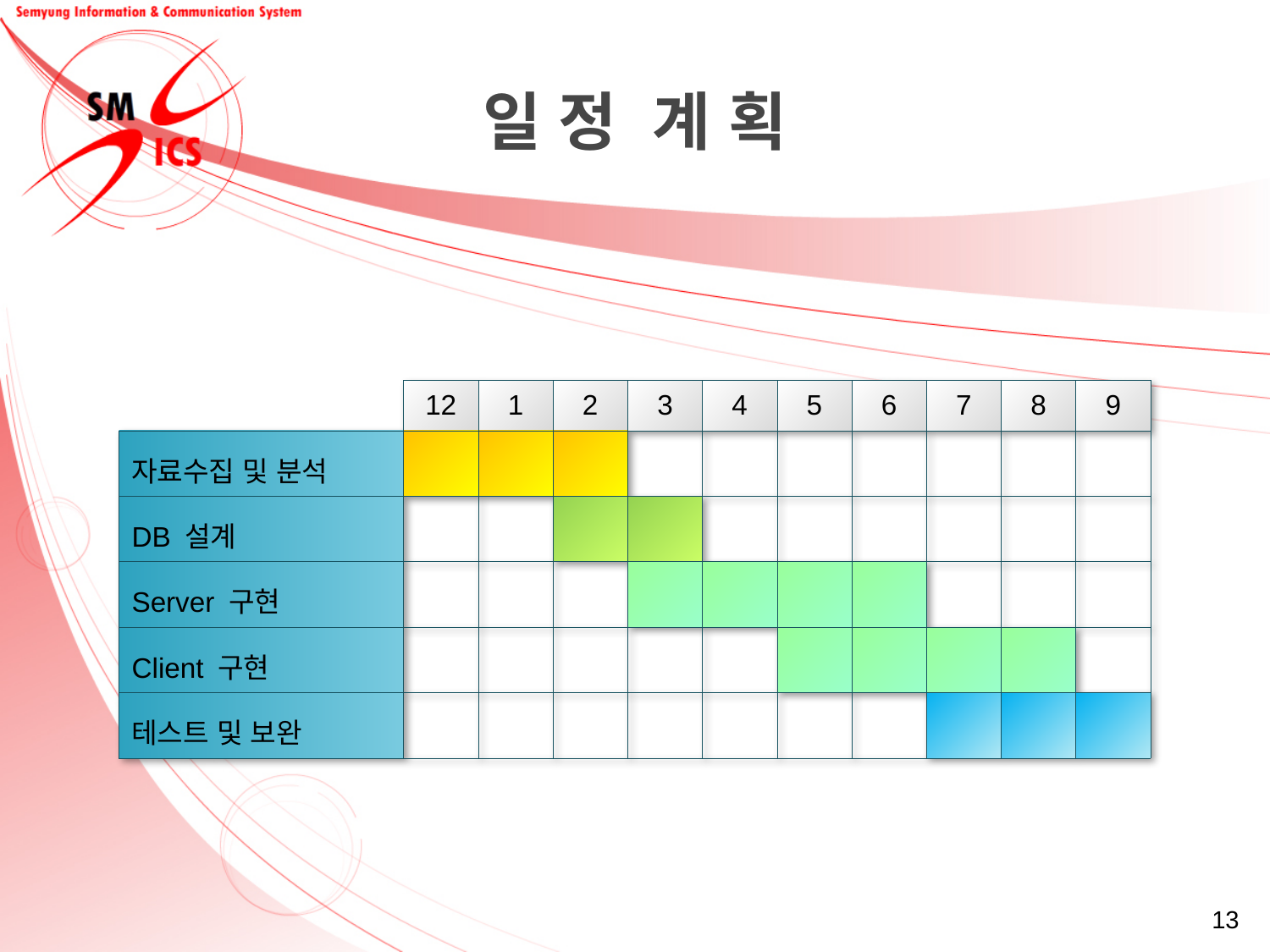

일 정  계 획
|  | 12 | 1 | 2 | 3 | 4 | 5 | 6 | 7 | 8 | 9 |
| --- | --- | --- | --- | --- | --- | --- | --- | --- | --- | --- |
| 자료수집 및 분석 |  |  |  |  |  |  |  |  |  |  |
| DB 설계 |  |  |  |  |  |  |  |  |  |  |
| Server 구현 |  |  |  |  |  |  |  |  |  |  |
| Client 구현 |  |  |  |  |  |  |  |  |  |  |
| 테스트 및 보완 |  |  |  |  |  |  |  |  |  |  |
13